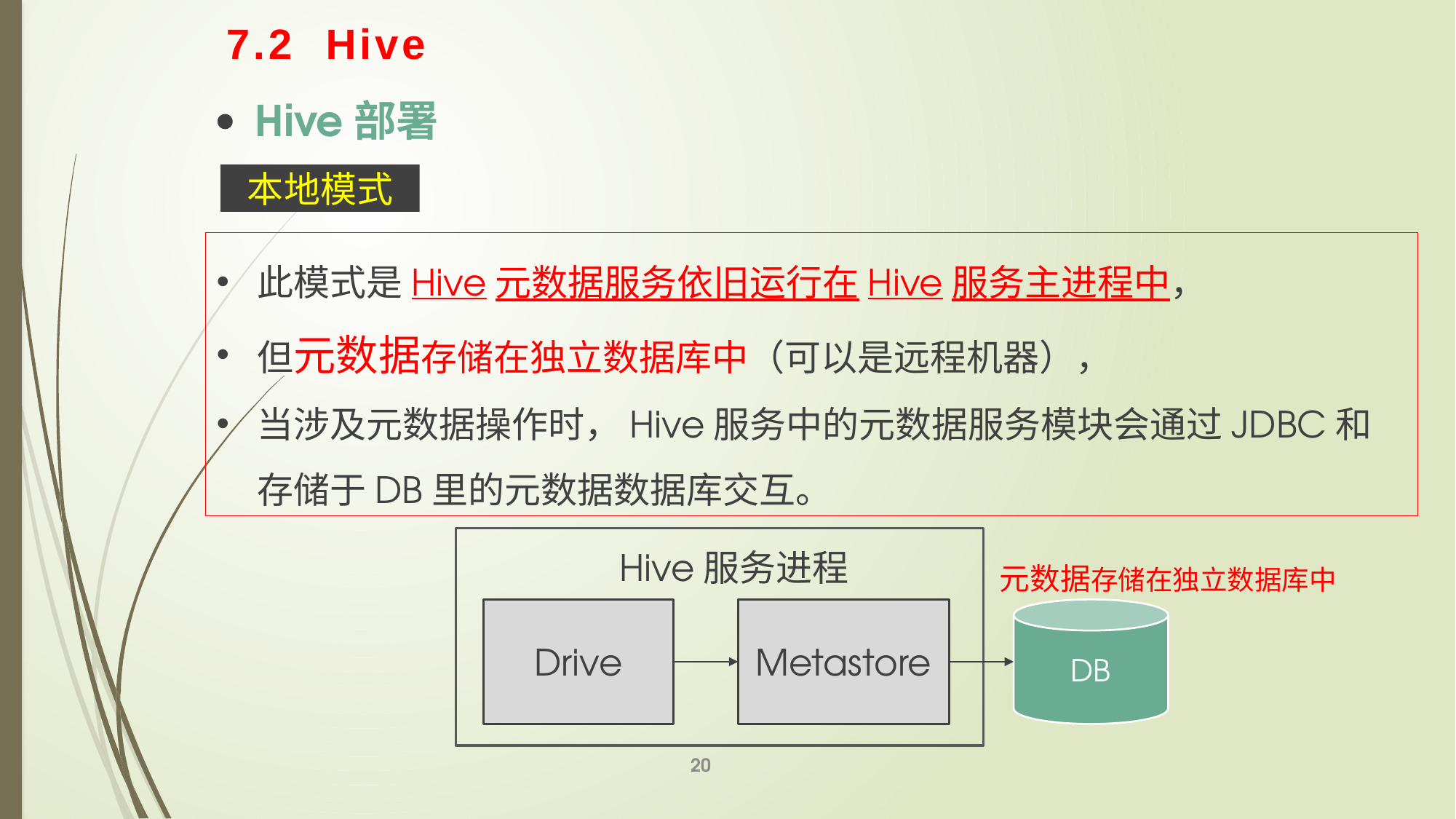

7.2  Hive
Hive部署

本地模式
此模式是Hive元数据服务依旧运行在Hive服务主进程中，
但元数据存储在独立数据库中（可以是远程机器），
当涉及元数据操作时，Hive服务中的元数据服务模块会通过JDBC和存储于DB里的元数据数据库交互。

Hive服务进程
Drive
Metastore
DB
元数据存储在独立数据库中
20